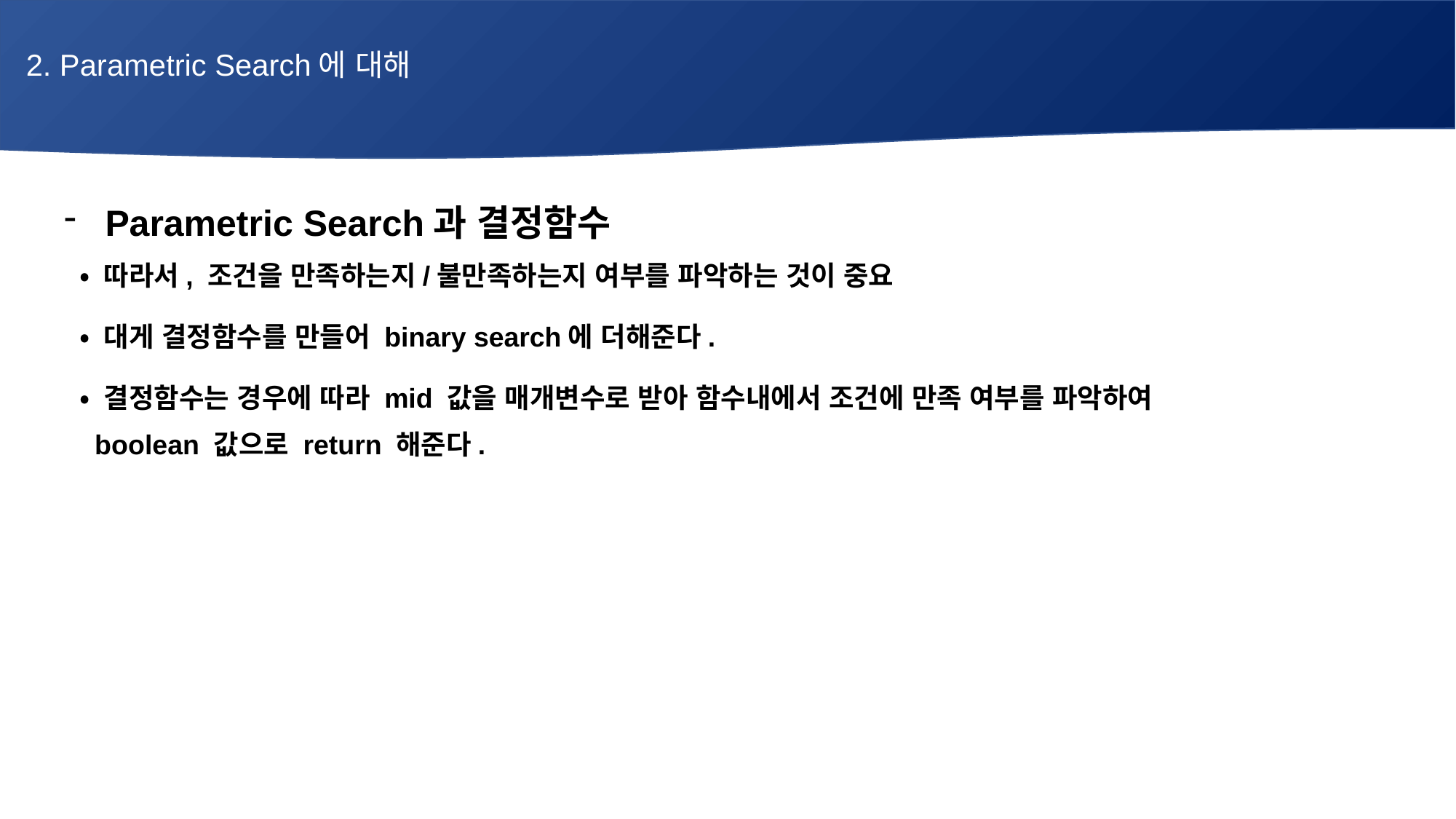

2. Parametric Search에 대해
# 매주 1 과제 LV2
Parametric Search과 결정함수
  • 따라서, 조건을 만족하는지/불만족하는지 여부를 파악하는 것이 중요

  • 대게 결정함수를 만들어 binary search에 더해준다.

  • 결정함수는 경우에 따라 mid 값을 매개변수로 받아 함수내에서 조건에 만족 여부를 파악하여
    boolean 값으로 return 해준다.